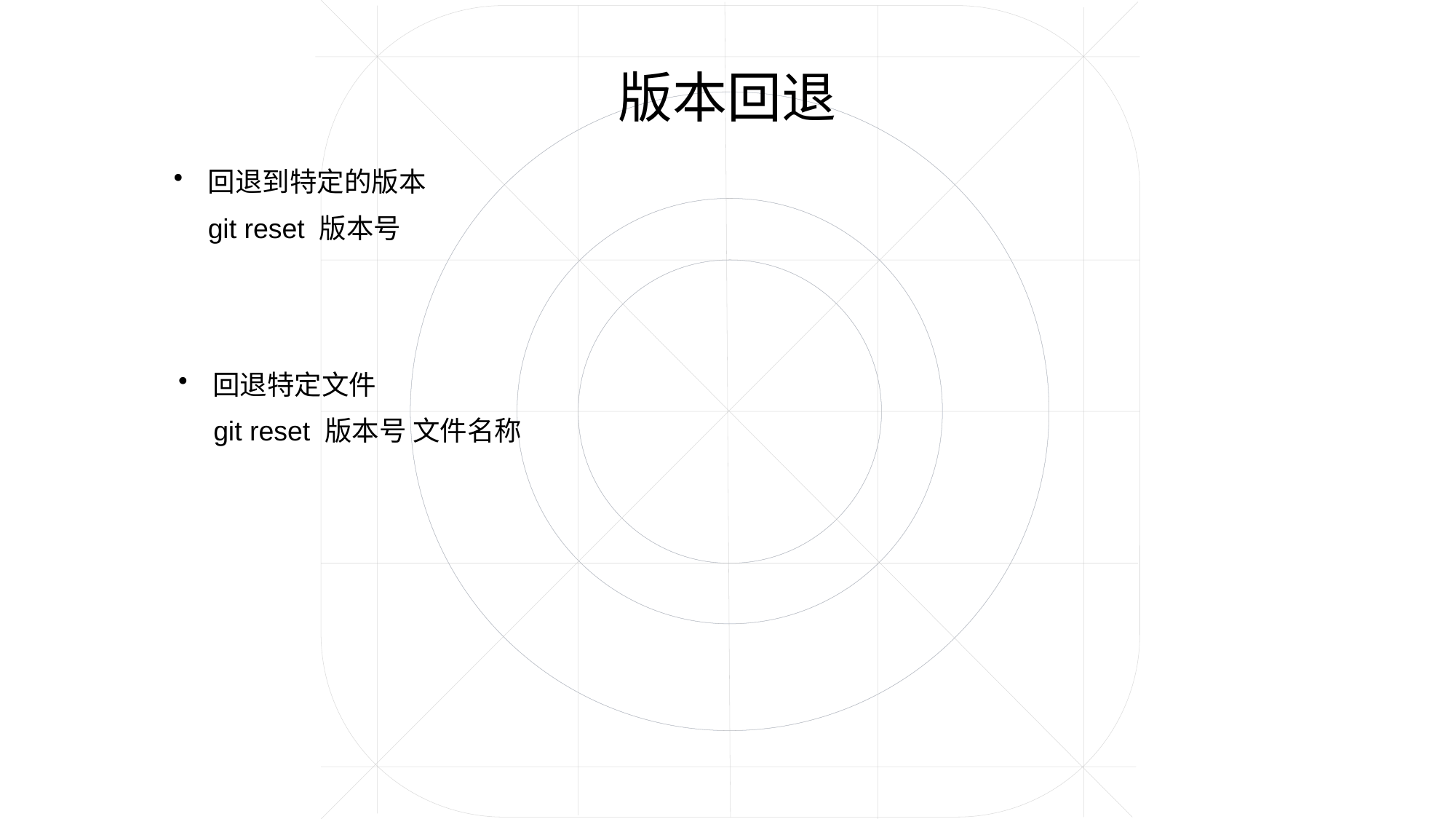

版本回退
 回退到特定的版本
git reset 版本号
 回退特定文件
git reset 版本号 文件名称